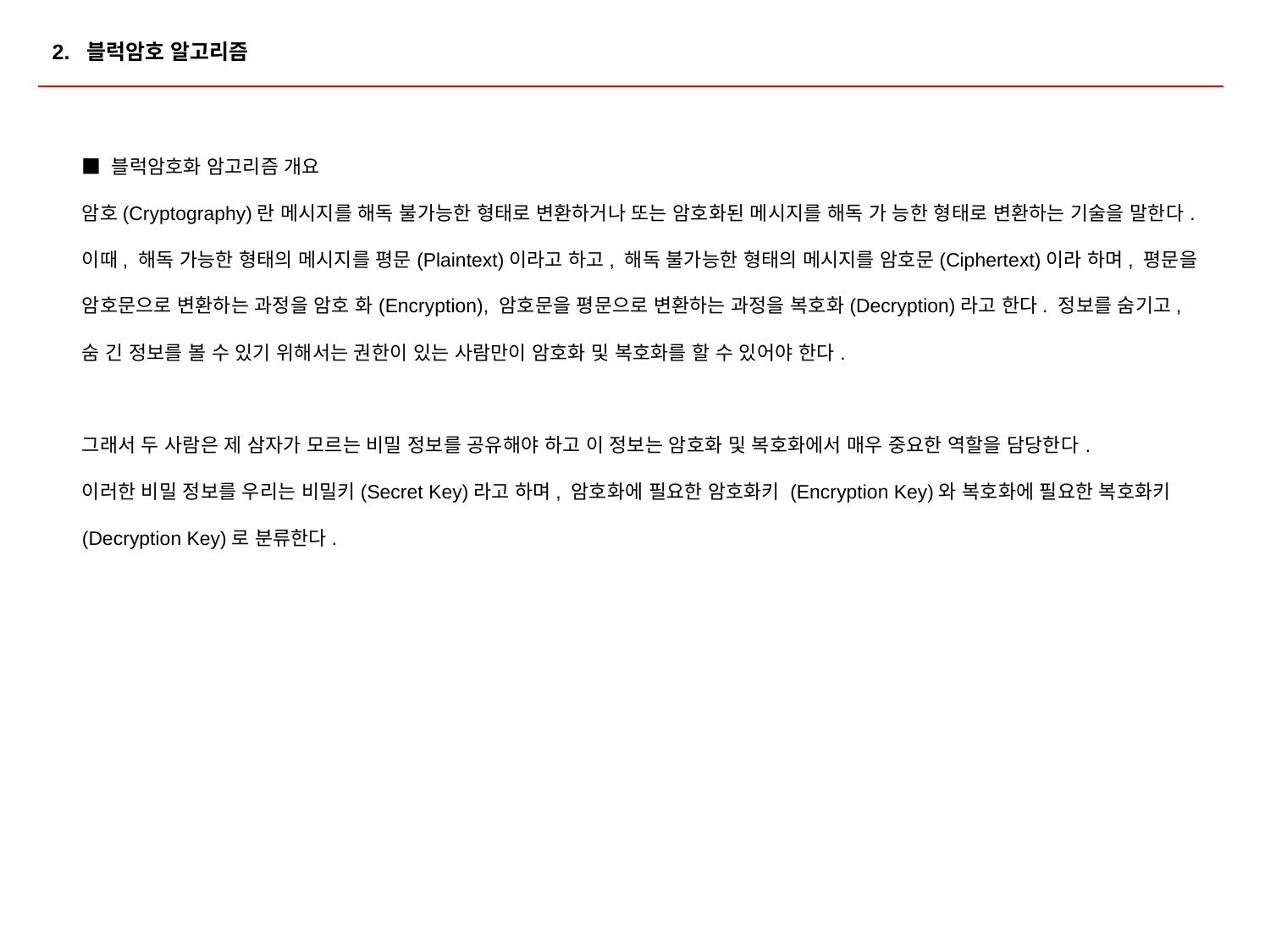

2.  블럭암호 알고리즘
■ 블럭암호화 암고리즘 개요
암호(Cryptography)란 메시지를 해독 불가능한 형태로 변환하거나 또는 암호화된 메시지를 해독 가 능한 형태로 변환하는 기술을 말한다. 이때, 해독 가능한 형태의 메시지를 평문(Plaintext)이라고 하고, 해독 불가능한 형태의 메시지를 암호문(Ciphertext)이라 하며, 평문을 암호문으로 변환하는 과정을 암호 화(Encryption), 암호문을 평문으로 변환하는 과정을 복호화(Decryption)라고 한다. 정보를 숨기고, 숨 긴 정보를 볼 수 있기 위해서는 권한이 있는 사람만이 암호화 및 복호화를 할 수 있어야 한다.

그래서 두 사람은 제 삼자가 모르는 비밀 정보를 공유해야 하고 이 정보는 암호화 및 복호화에서 매우 중요한 역할을 담당한다.
이러한 비밀 정보를 우리는 비밀키(Secret Key)라고 하며, 암호화에 필요한 암호화키 (Encryption Key)와 복호화에 필요한 복호화키(Decryption Key)로 분류한다.